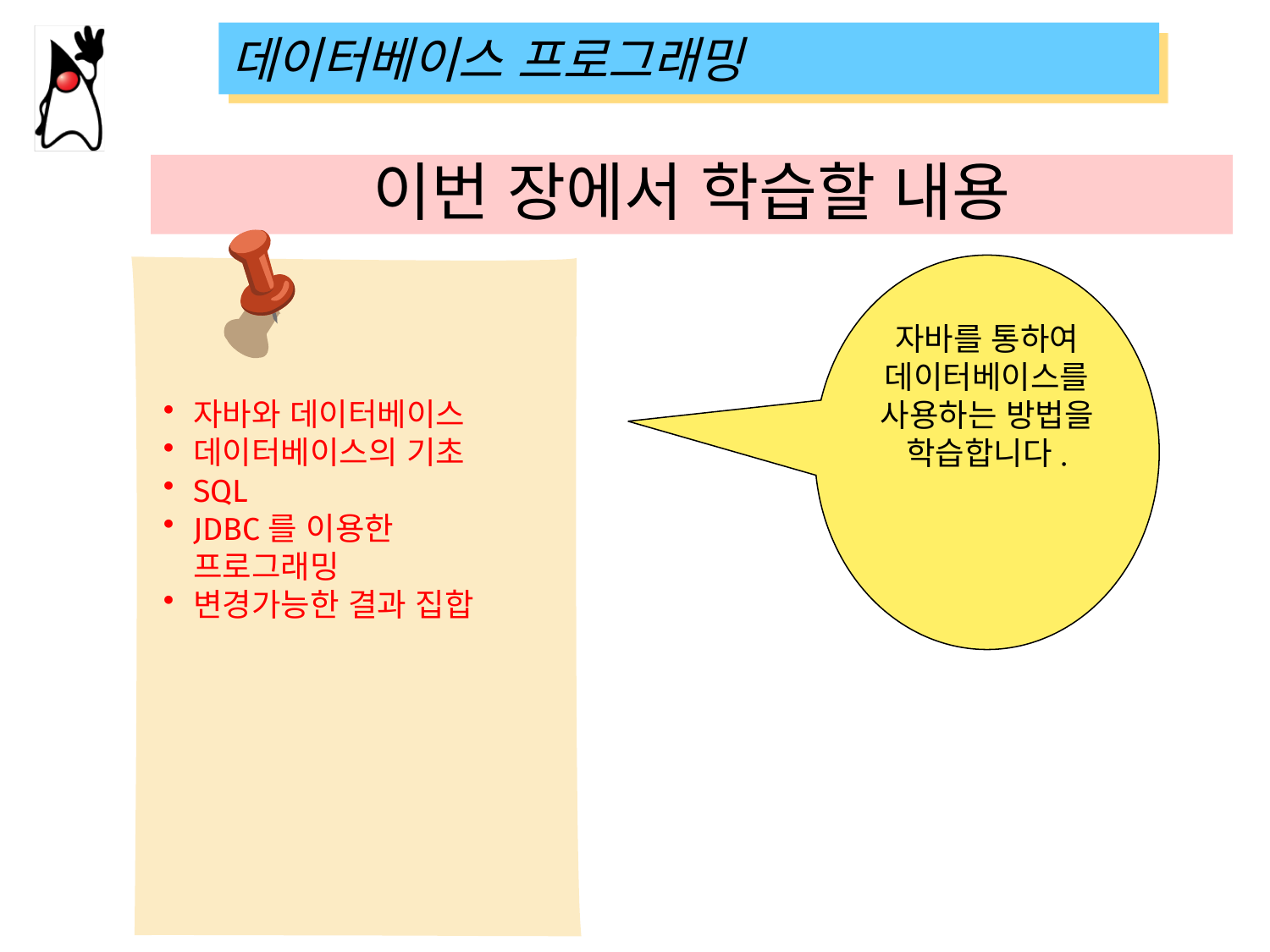

데이터베이스 프로그래밍
# 이번 장에서 학습할 내용

자바를 통하여 데이터베이스를 사용하는 방법을 학습합니다.

자바와 데이터베이스
데이터베이스의 기초
SQL
JDBC를 이용한 프로그래밍
변경가능한 결과 집합